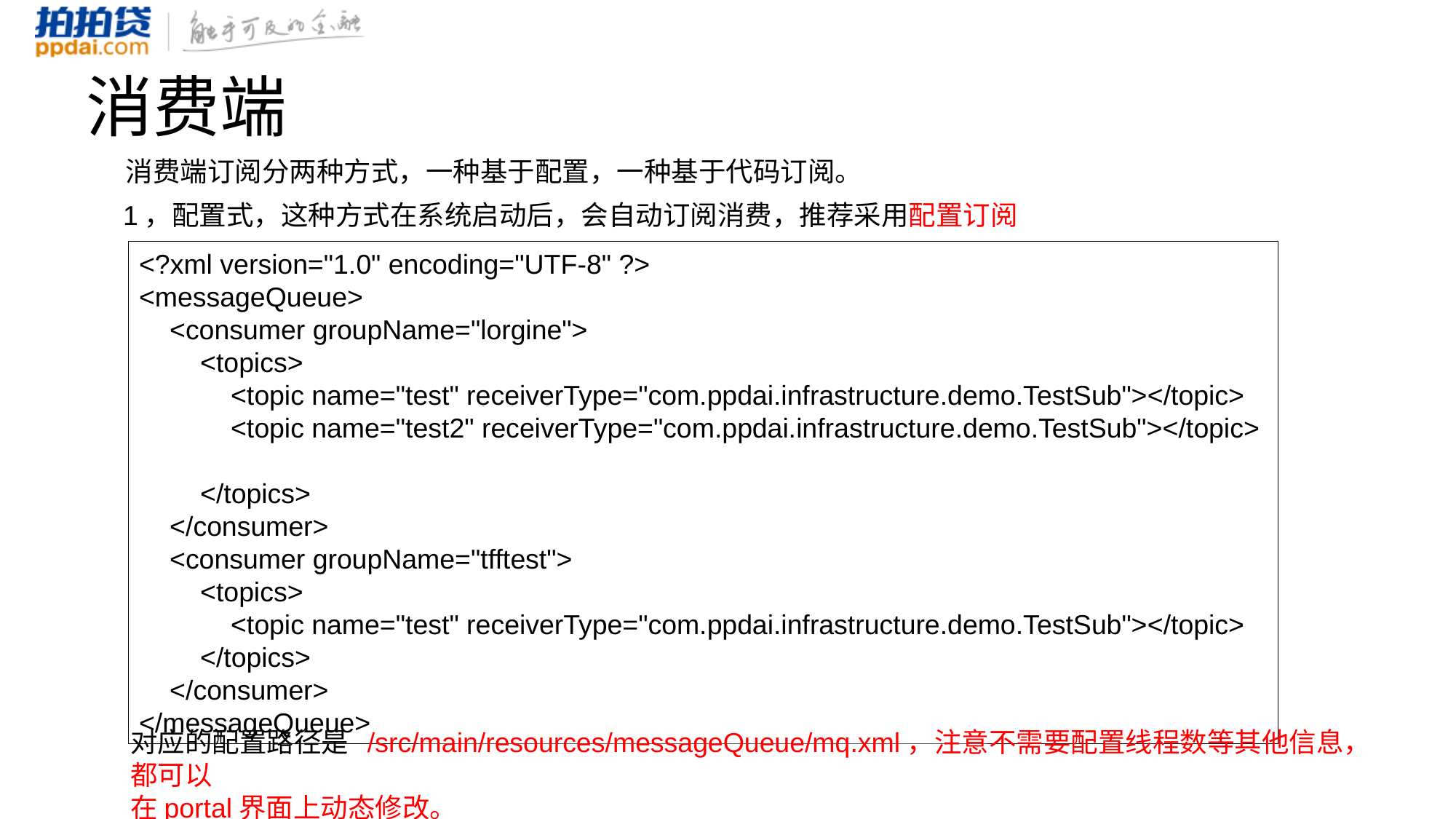

# 消费端
消费端订阅分两种方式，一种基于配置，一种基于代码订阅。
1，配置式，这种方式在系统启动后，会自动订阅消费，推荐采用配置订阅
<?xml version="1.0" encoding="UTF-8" ?>
<messageQueue>
    <consumer groupName="lorgine">
        <topics>
            <topic name="test" receiverType="com.ppdai.infrastructure.demo.TestSub"></topic>
            <topic name="test2" receiverType="com.ppdai.infrastructure.demo.TestSub"></topic>
        </topics>
    </consumer>
    <consumer groupName="tfftest">
        <topics>
            <topic name="test" receiverType="com.ppdai.infrastructure.demo.TestSub"></topic>
        </topics>
    </consumer>
</messageQueue>
对应的配置路径是  /src/main/resources/messageQueue/mq.xml，注意不需要配置线程数等其他信息，都可以
在portal界面上动态修改。